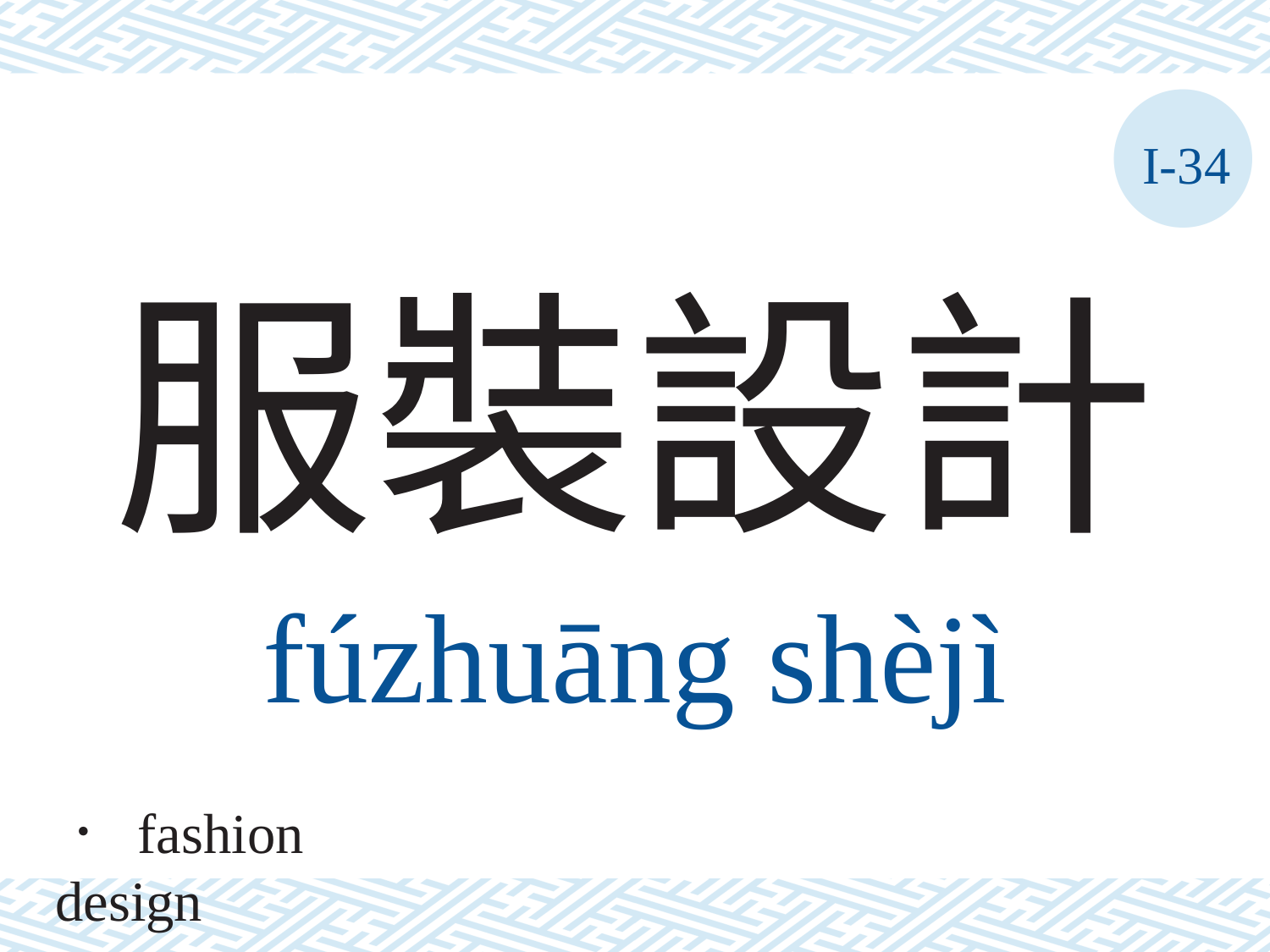

I-34
# 服裝設計
fúzhuāng	shèjì
． fashion design